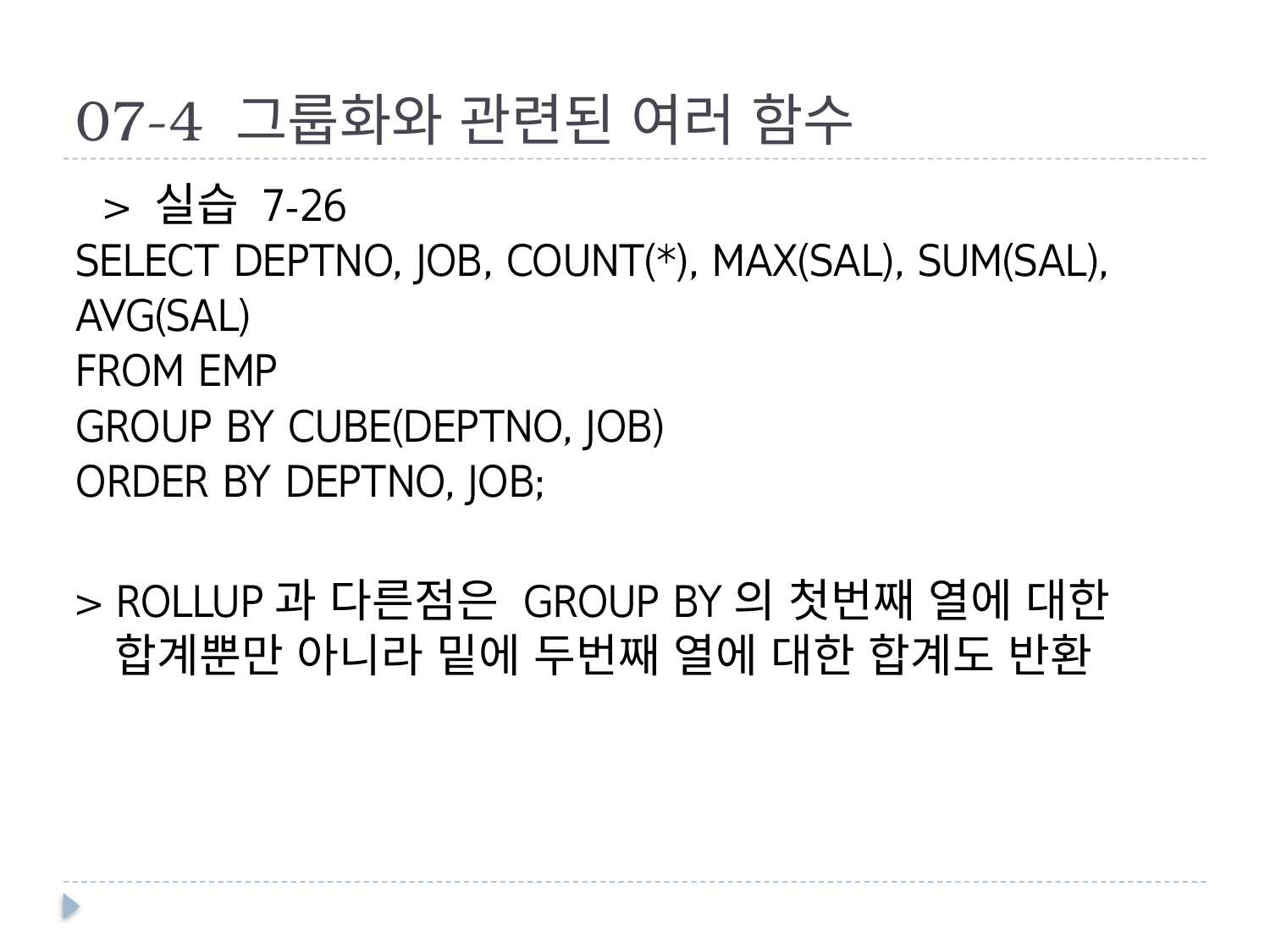

# 07-4 그룹화와 관련된 여러 함수
  > 실습 7-26
SELECT DEPTNO, JOB, COUNT(*), MAX(SAL), SUM(SAL), AVG(SAL)
FROM EMP
GROUP BY CUBE(DEPTNO, JOB)
ORDER BY DEPTNO, JOB;
> ROLLUP과 다른점은 GROUP BY의 첫번째 열에 대한
   합계뿐만 아니라 밑에 두번째 열에 대한 합계도 반환